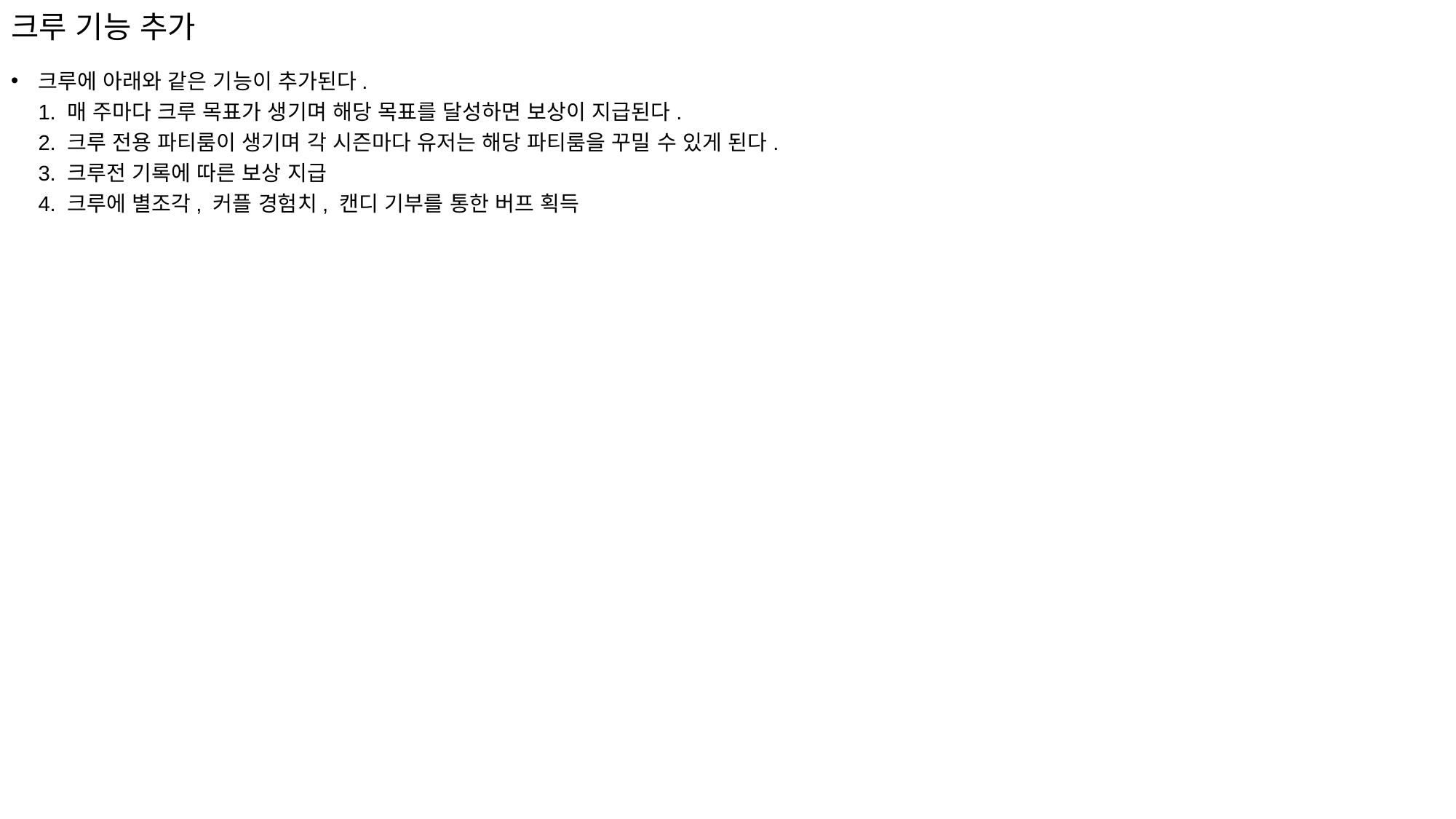

# 크루 기능 추가
크루에 아래와 같은 기능이 추가된다.
1. 매 주마다 크루 목표가 생기며 해당 목표를 달성하면 보상이 지급된다.
2. 크루 전용 파티룸이 생기며 각 시즌마다 유저는 해당 파티룸을 꾸밀 수 있게 된다.
3. 크루전 기록에 따른 보상 지급
4. 크루에 별조각, 커플 경험치, 캔디 기부를 통한 버프 획득